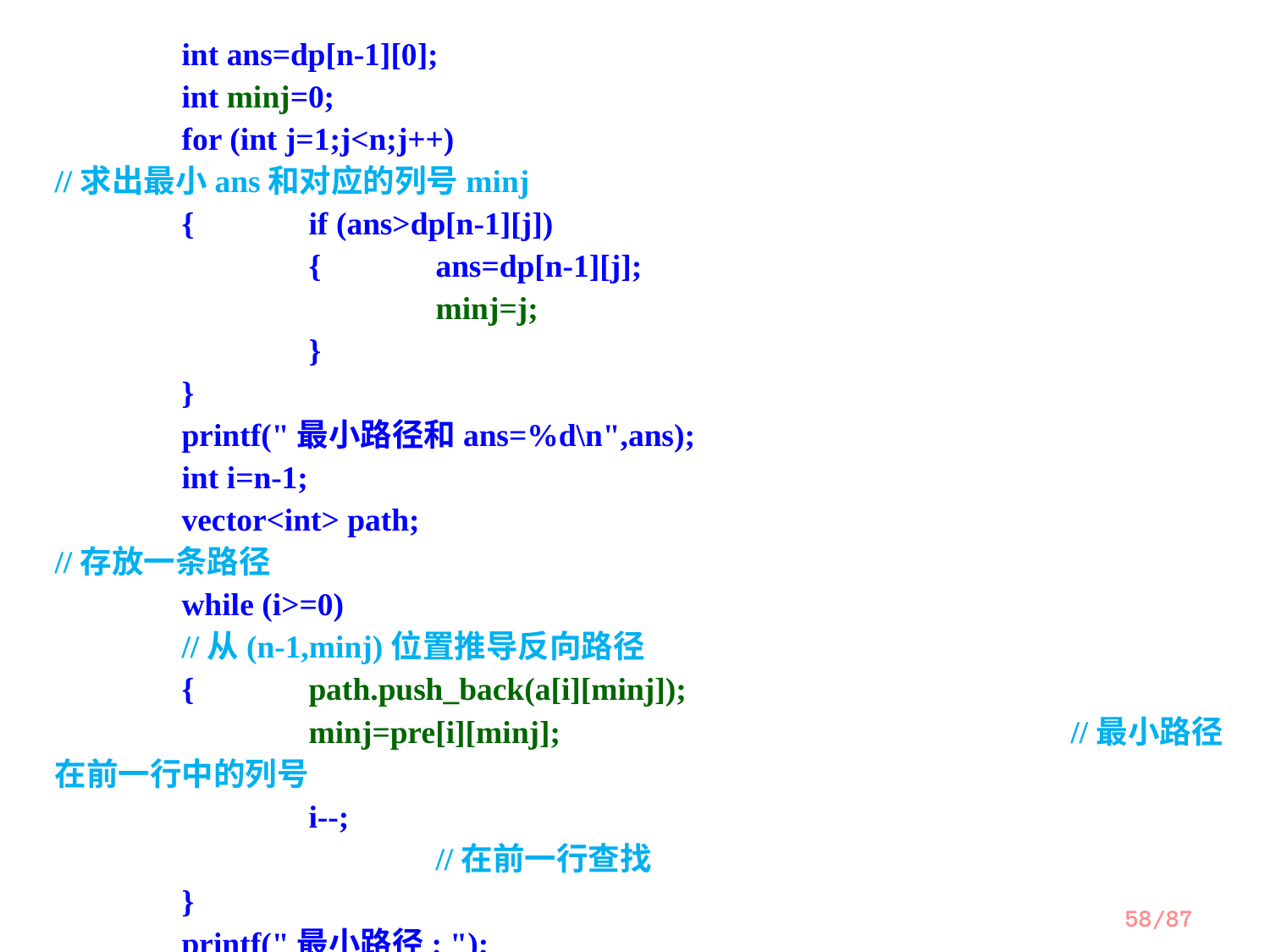

int ans=dp[n-1][0];
	int minj=0;
	for (int j=1;j<n;j++)						//求出最小ans和对应的列号minj
	{	if (ans>dp[n-1][j])
		{	ans=dp[n-1][j];
			minj=j;
		}
	}
	printf("最小路径和ans=%d\n",ans);
	int i=n-1;
	vector<int> path;							//存放一条路径
	while (i>=0)								//从(n-1,minj)位置推导反向路径
	{	path.push_back(a[i][minj]);
		minj=pre[i][minj];					//最小路径在前一行中的列号
		i--;										//在前一行查找
	}
	printf("最小路径: ");
	for(int i=path.size()-1;i>=0;i--)			//反向输出path
		printf("  %d",path[i]);
	printf("\n");
}
58/87